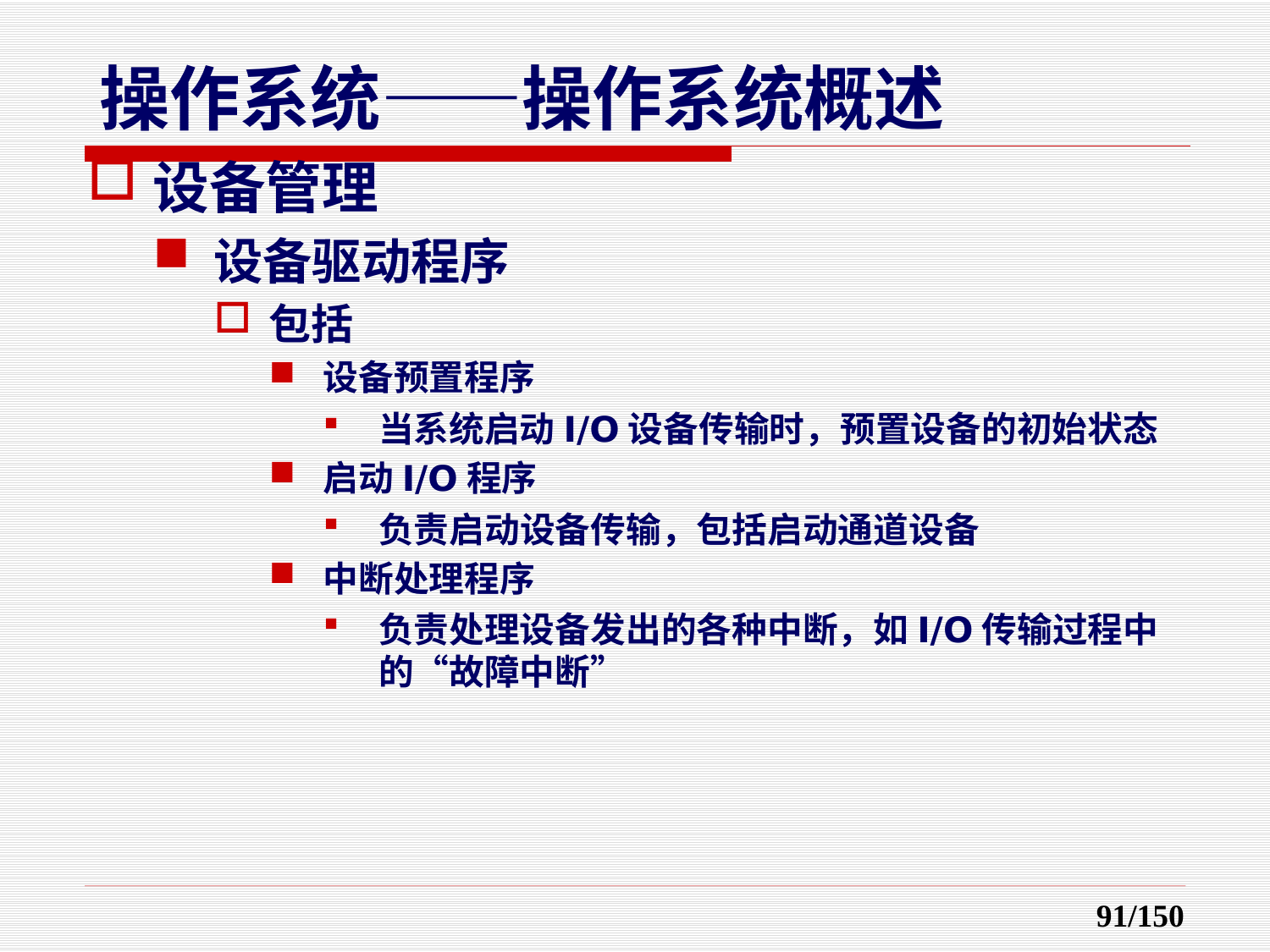

设备管理
设备驱动程序
包括
设备预置程序
当系统启动I/O设备传输时，预置设备的初始状态
启动I/O程序
负责启动设备传输，包括启动通道设备
中断处理程序
负责处理设备发出的各种中断，如I/O传输过程中的“故障中断”